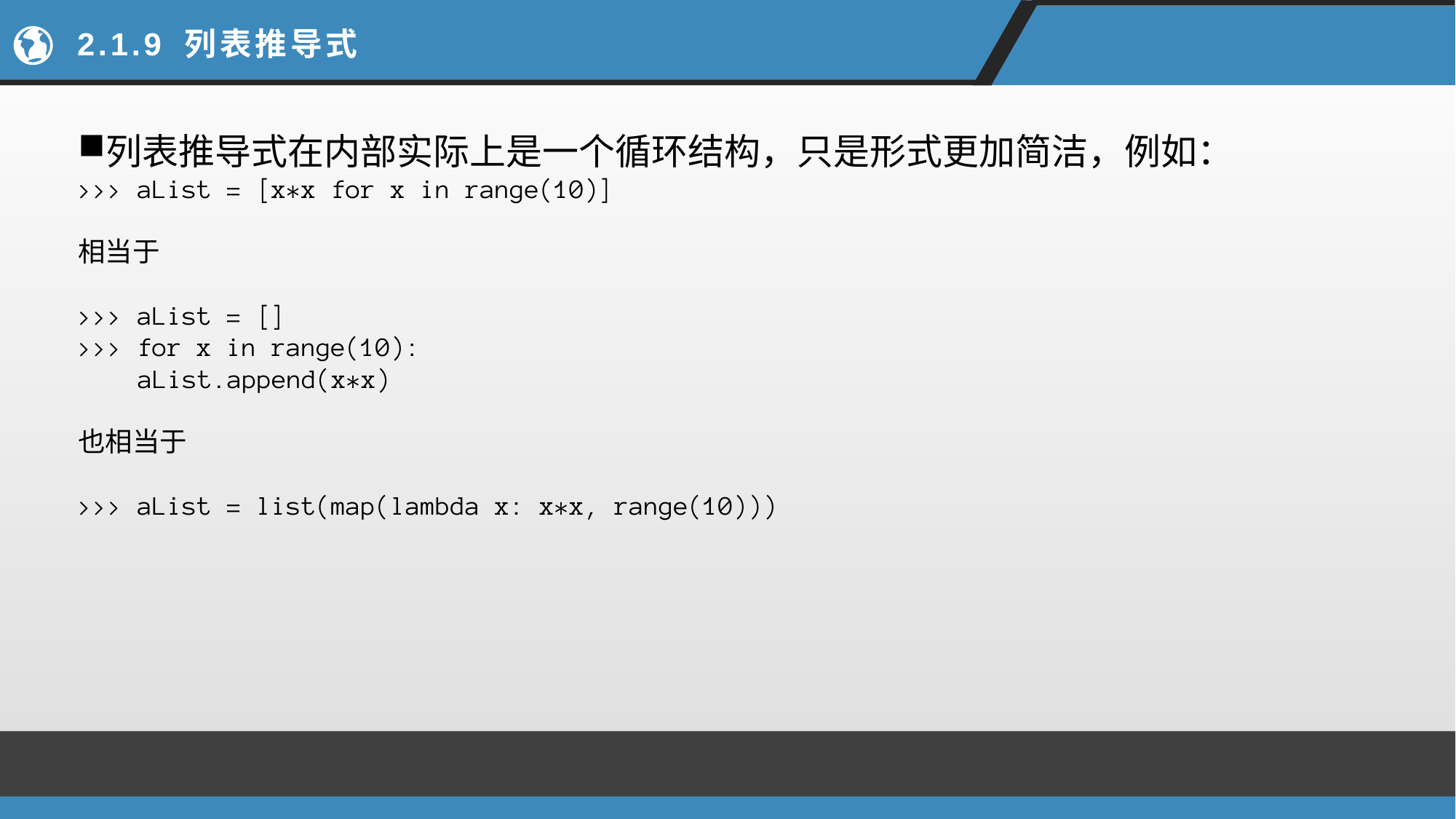

# 2.1.9 列表推导式

列表推导式在内部实际上是一个循环结构，只是形式更加简洁，例如：
>>> aList = [x*x for x in range(10)]

相当于

>>> aList = []
>>> for x in range(10):
	    aList.append(x*x)

也相当于

>>> aList = list(map(lambda x: x*x, range(10)))